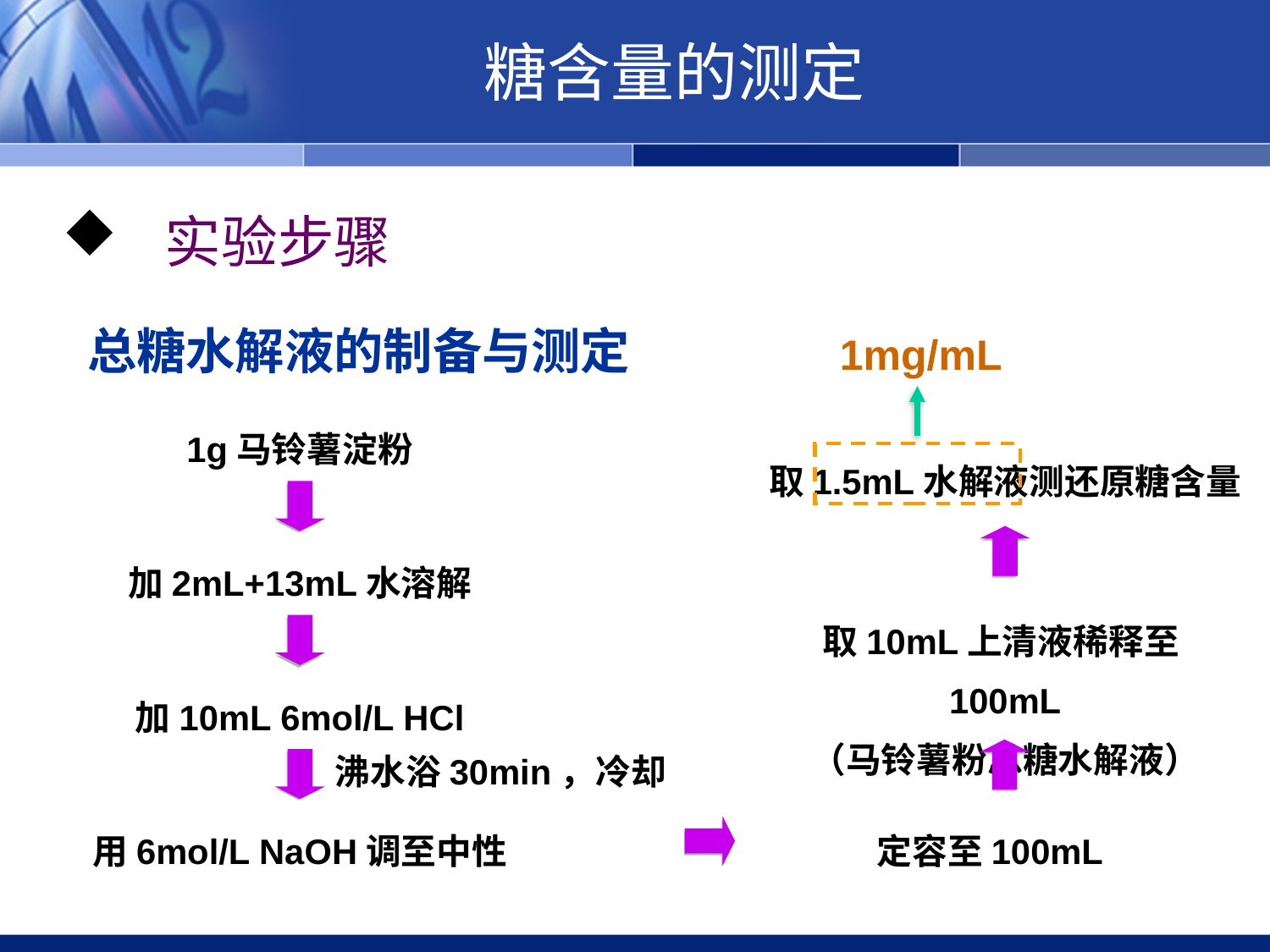

糖含量的测定
  实验步骤
总糖水解液的制备与测定
1mg/mL
1g马铃薯淀粉
取1.5mL水解液测还原糖含量

加2mL+13mL水溶解
取10mL上清液稀释至100mL
（马铃薯粉总糖水解液）

加10mL 6mol/L HCl
沸水浴30min，冷却

用6mol/L NaOH调至中性
定容至100mL